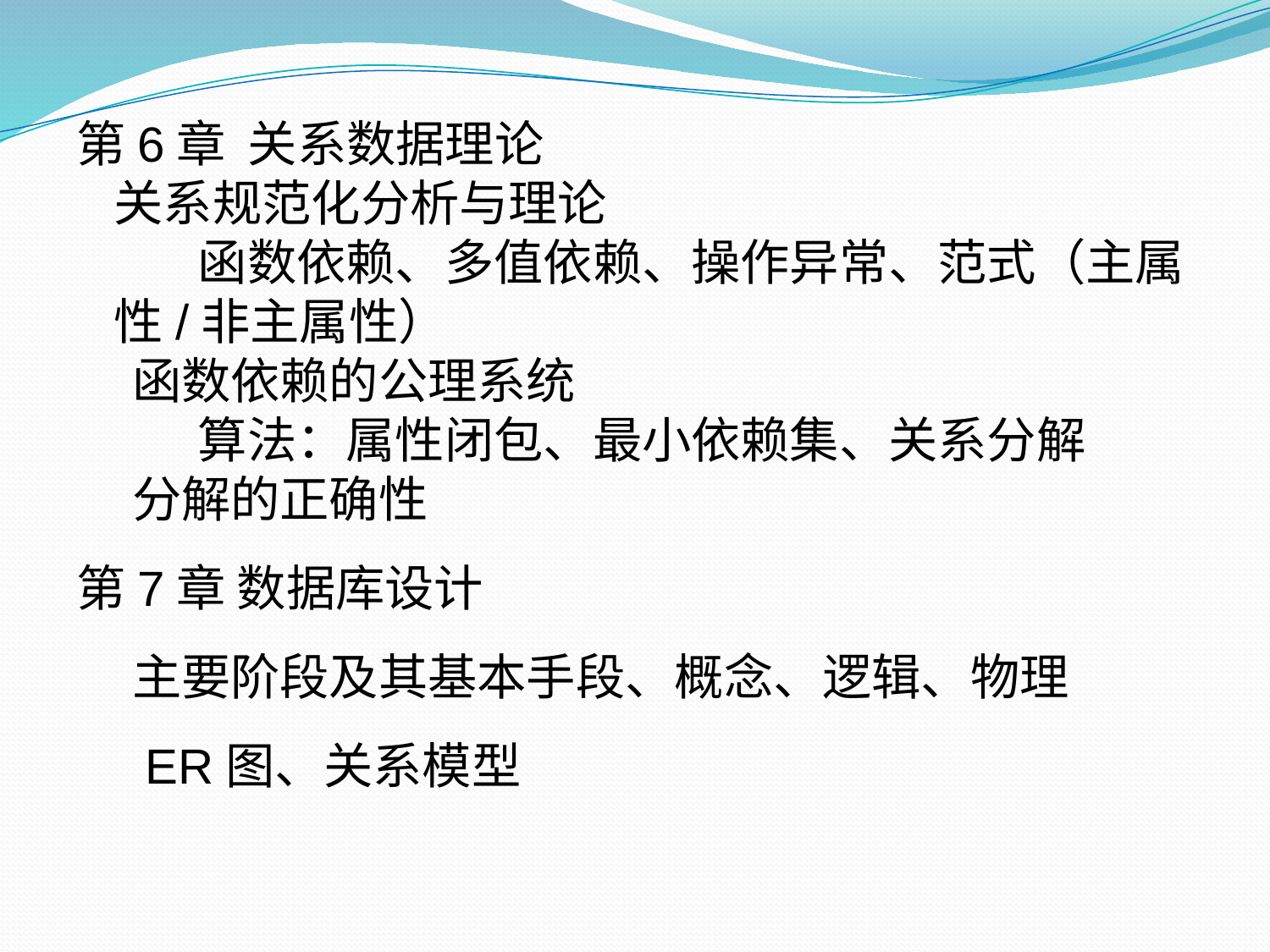

第6章  关系数据理论
	关系规范化分析与理论
          函数依赖、多值依赖、操作异常、范式（主属性/非主属性）
    函数依赖的公理系统
          算法：属性闭包、最小依赖集、关系分解
    分解的正确性
第7章 数据库设计
    主要阶段及其基本手段、概念、逻辑、物理
     ER图、关系模型

3